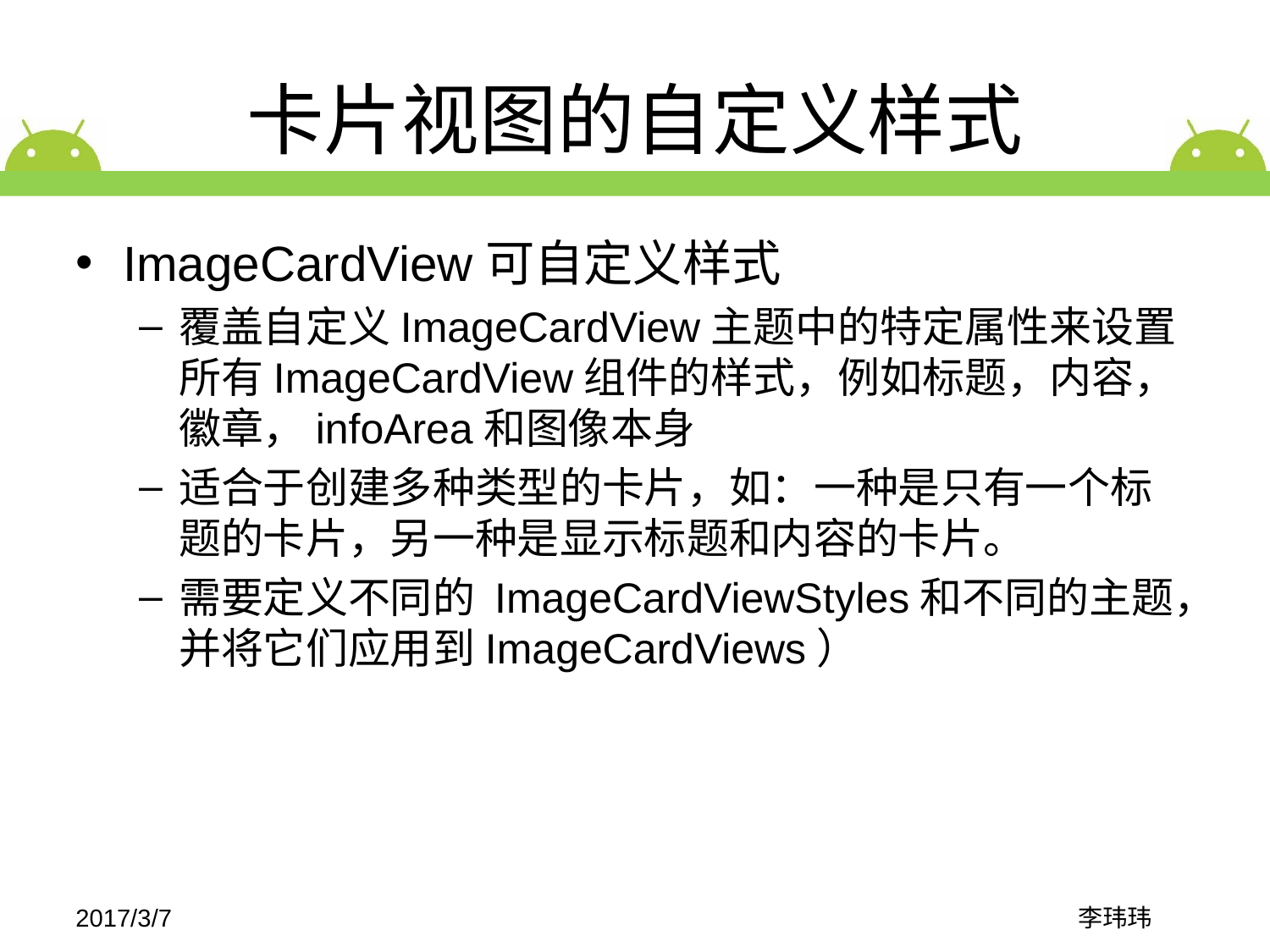

# 卡片视图的自定义样式
ImageCardView可自定义样式
覆盖自定义ImageCardView主题中的特定属性来设置所有ImageCardView组件的样式，例如标题，内容，徽章，infoArea和图像本身
适合于创建多种类型的卡片，如：一种是只有一个标题的卡片，另一种是显示标题和内容的卡片。
需要定义不同的 ImageCardViewStyles和不同的主题，并将它们应用到ImageCardViews）